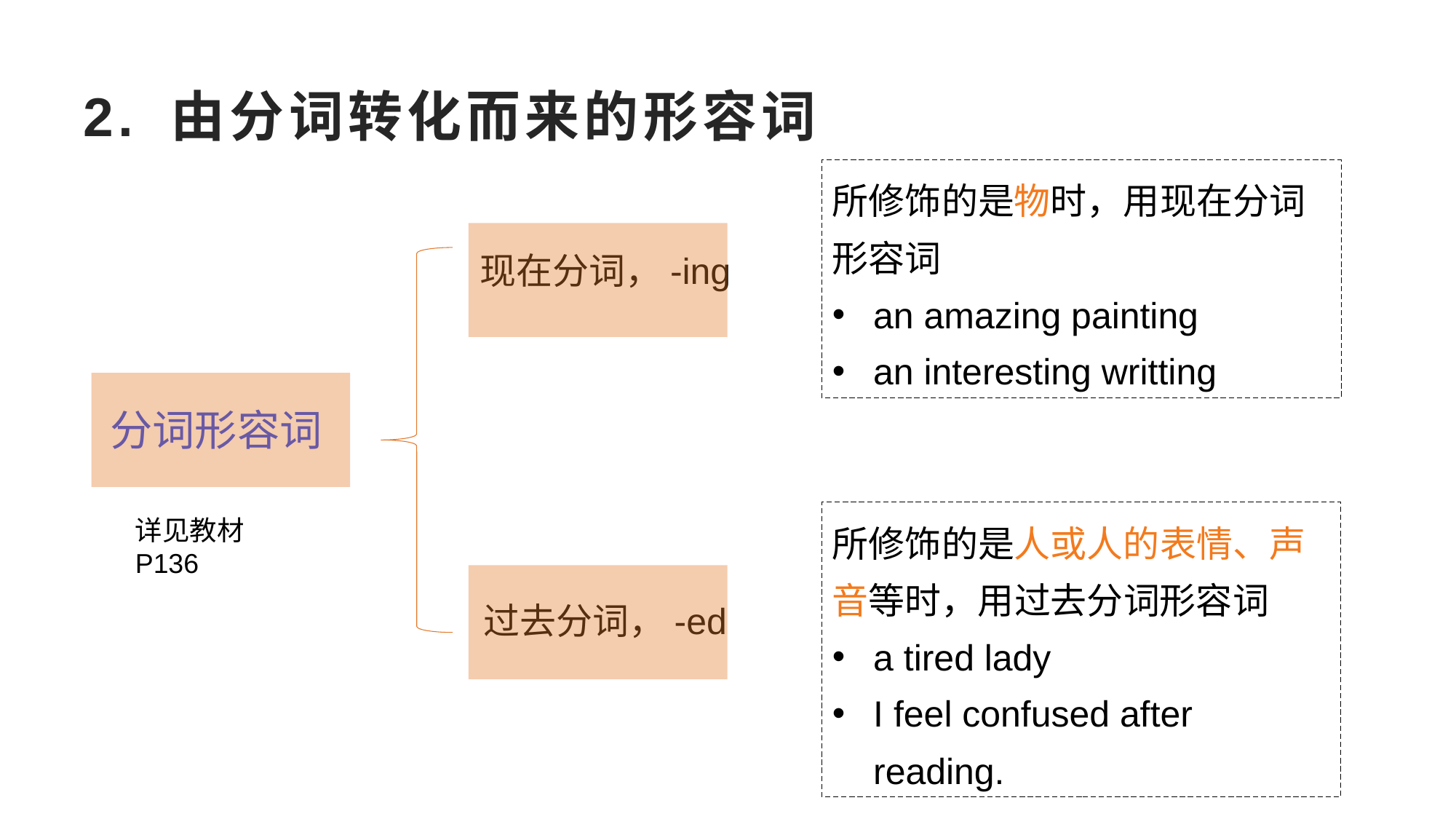

2. 由分词转化而来的形容词
所修饰的是物时，用现在分词形容词
an amazing painting
an interesting writting

现在分词，-ing

分词形容词
所修饰的是人或人的表情、声音等时，用过去分词形容词
a tired lady
I feel confused after reading.
详见教材P136

过去分词，-ed